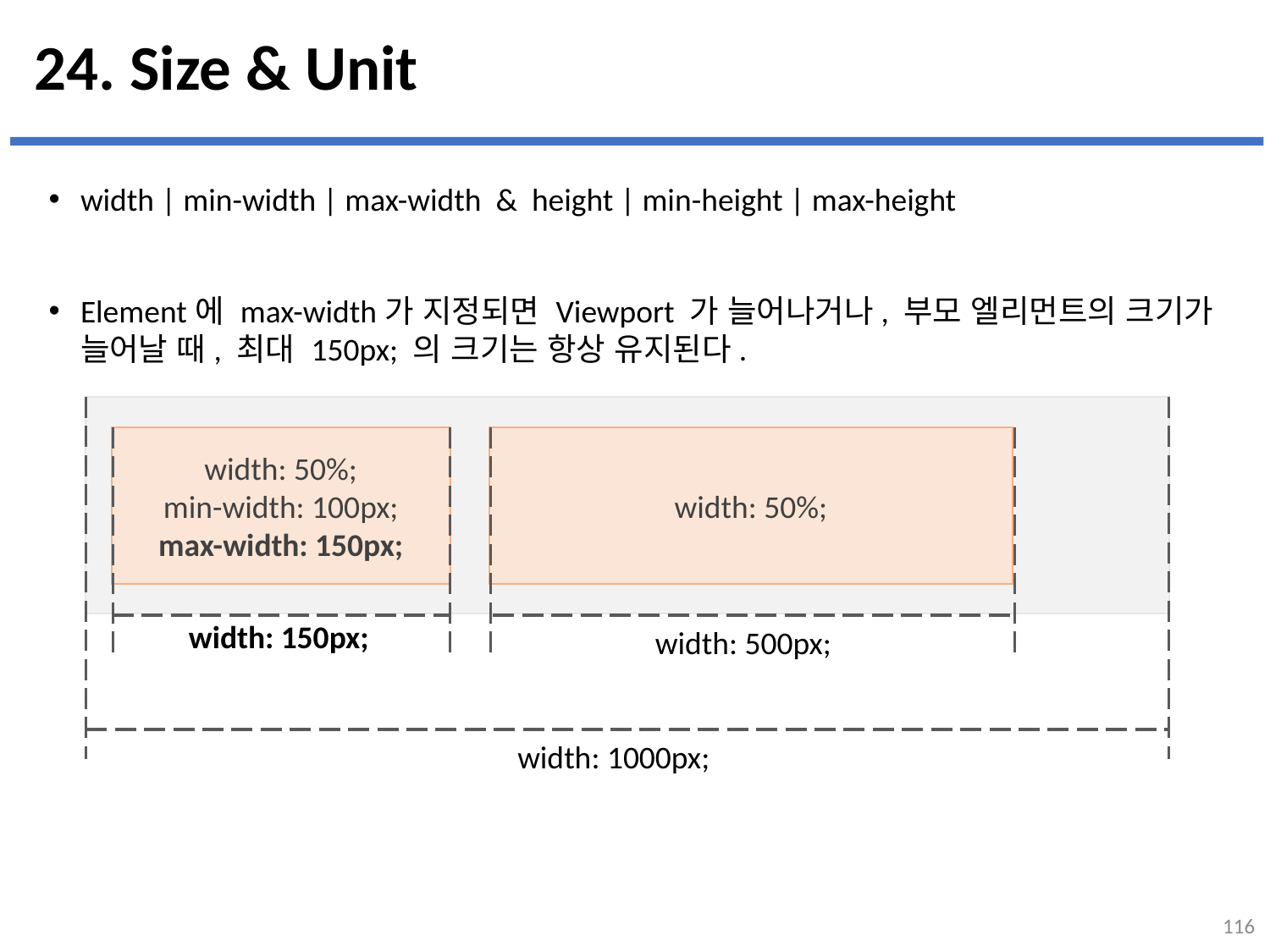

# 24. Size & Unit
width | min-width | max-width  &  height | min-height | max-height

Element에 max-width가 지정되면 Viewport 가 늘어나거나, 부모 엘리먼트의 크기가 늘어날 때, 최대 150px; 의 크기는 항상 유지된다.

width: 50%;
min-width: 100px;
max-width: 150px;
width: 50%;

width: 150px;
width: 500px;
width: 1000px;
116